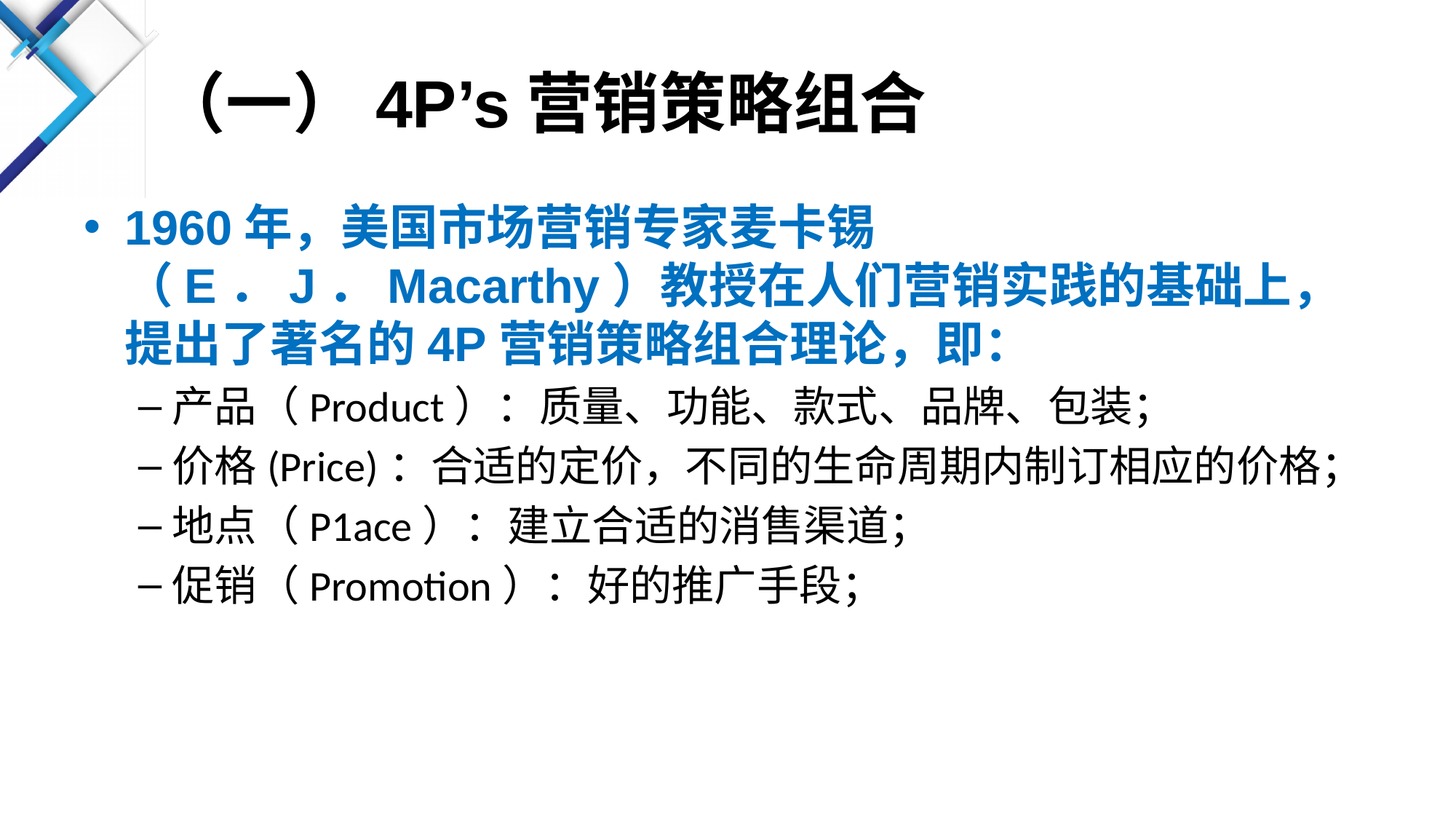

# （一）4P’s营销策略组合
1960年，美国市场营销专家麦卡锡（E．J．Macarthy）教授在人们营销实践的基础上，提出了著名的4P营销策略组合理论，即：
产品（Product）：质量、功能、款式、品牌、包装；
价格(Price)：合适的定价，不同的生命周期内制订相应的价格；
地点（P1ace）：建立合适的消售渠道；
促销（Promotion）：好的推广手段；